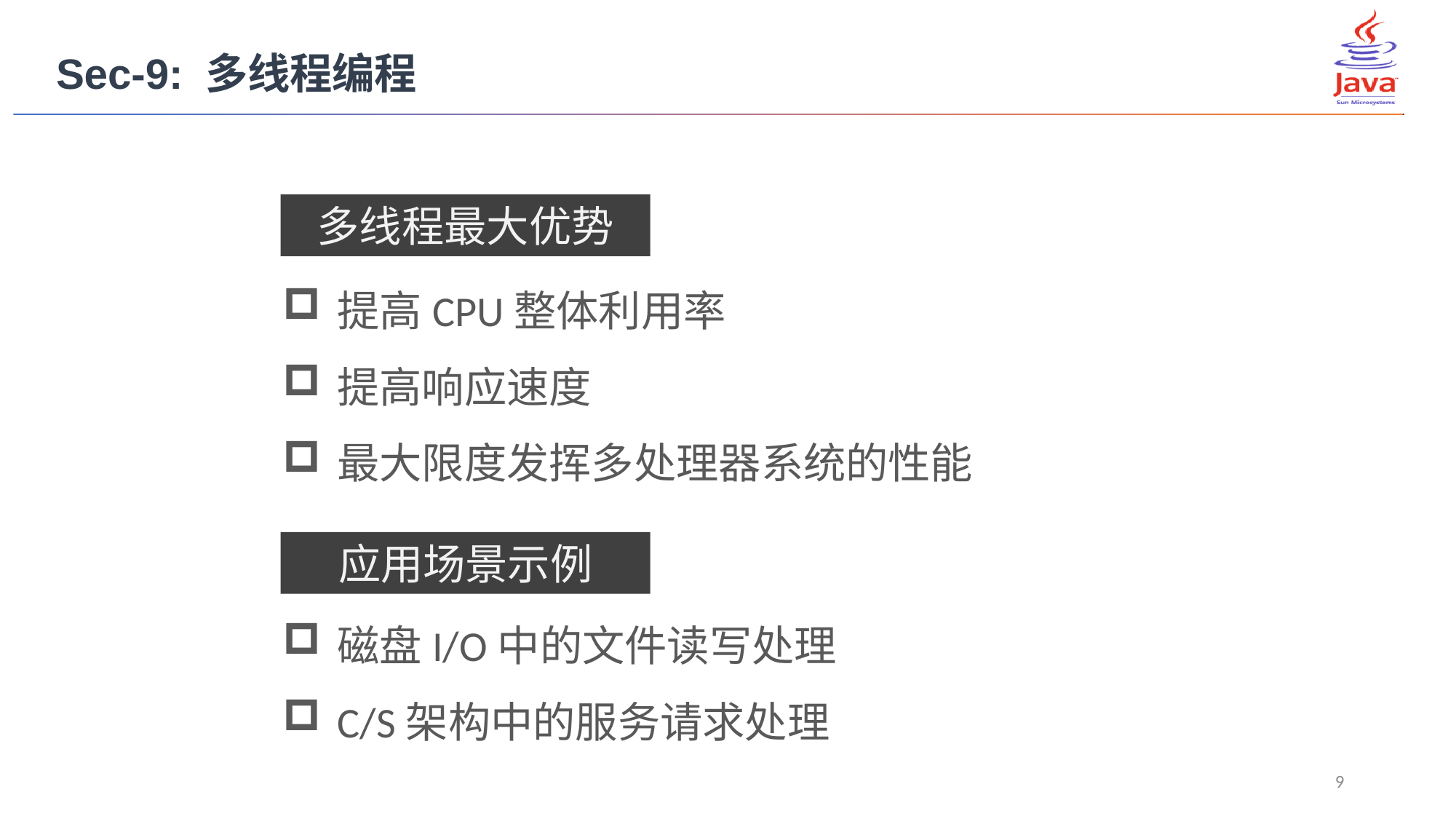

Sec-9: 多线程编程
多线程最大优势
提高CPU整体利用率
提高响应速度
最大限度发挥多处理器系统的性能
应用场景示例
磁盘I/O中的文件读写处理
C/S架构中的服务请求处理
9